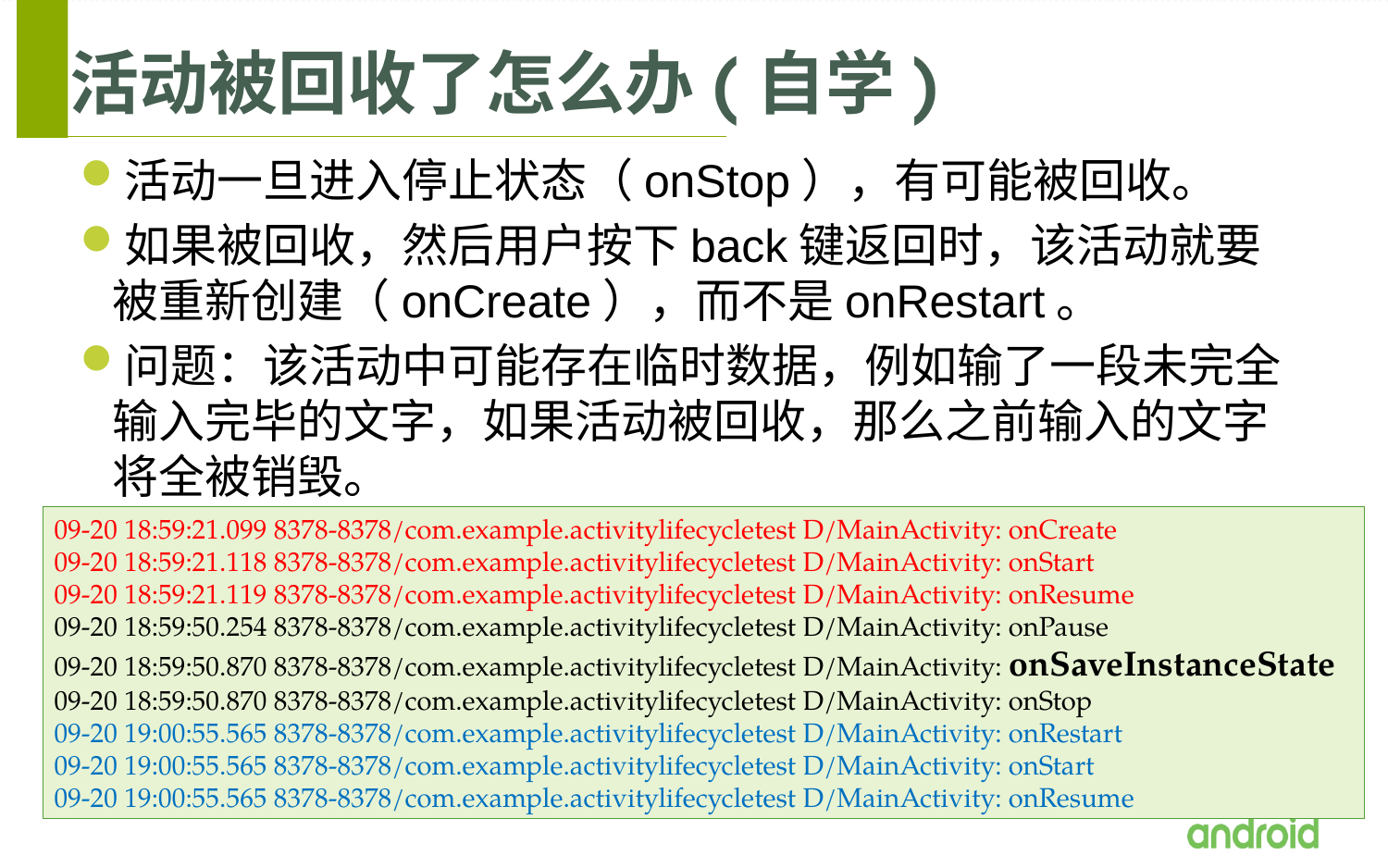

# 活动被回收了怎么办(自学)
活动一旦进入停止状态（onStop），有可能被回收。
如果被回收，然后用户按下back键返回时，该活动就要被重新创建（onCreate），而不是onRestart。
问题：该活动中可能存在临时数据，例如输了一段未完全输入完毕的文字，如果活动被回收，那么之前输入的文字将全被销毁。
OnSaveInstance()，活动onStop之前被调用，可用来保存临时数据。
09-20 18:59:21.099 8378-8378/com.example.activitylifecycletest D/MainActivity: onCreate
09-20 18:59:21.118 8378-8378/com.example.activitylifecycletest D/MainActivity: onStart
09-20 18:59:21.119 8378-8378/com.example.activitylifecycletest D/MainActivity: onResume
09-20 18:59:50.254 8378-8378/com.example.activitylifecycletest D/MainActivity: onPause
09-20 18:59:50.870 8378-8378/com.example.activitylifecycletest D/MainActivity: onSaveInstanceState
09-20 18:59:50.870 8378-8378/com.example.activitylifecycletest D/MainActivity: onStop
09-20 19:00:55.565 8378-8378/com.example.activitylifecycletest D/MainActivity: onRestart
09-20 19:00:55.565 8378-8378/com.example.activitylifecycletest D/MainActivity: onStart
09-20 19:00:55.565 8378-8378/com.example.activitylifecycletest D/MainActivity: onResume